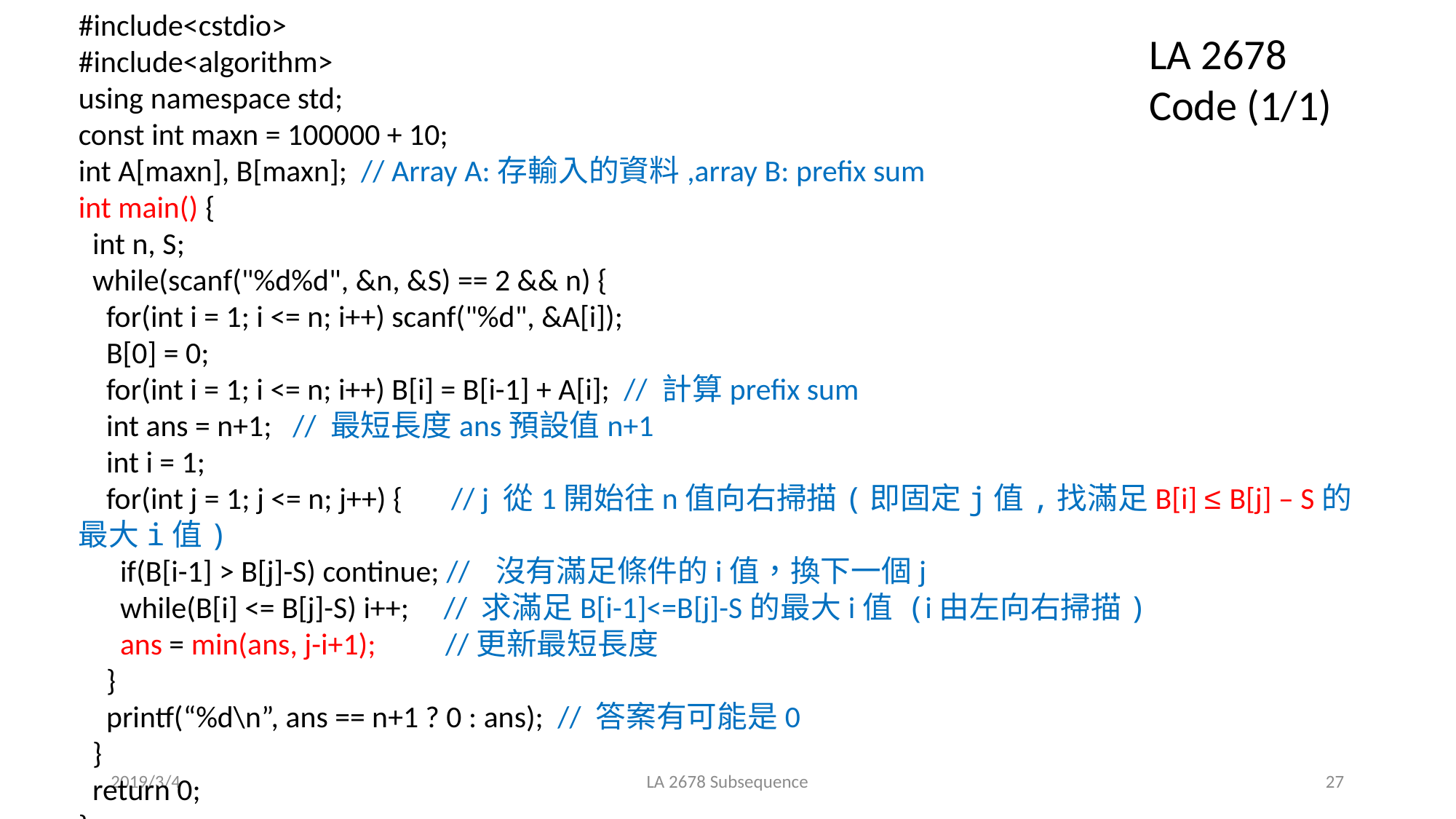

#include<cstdio>
#include<algorithm>
using namespace std;
const int maxn = 100000 + 10;
int A[maxn], B[maxn];  // Array A:存輸入的資料,array B: prefix sum
int main() {
  int n, S;
  while(scanf("%d%d", &n, &S) == 2 && n) {
    for(int i = 1; i <= n; i++) scanf("%d", &A[i]);
    B[0] = 0;
    for(int i = 1; i <= n; i++) B[i] = B[i-1] + A[i];  // 計算prefix sum
    int ans = n+1;   // 最短長度ans預設值n+1
    int i = 1;
    for(int j = 1; j <= n; j++) {       // j 從1開始往n值向右掃描(即固定j值,找滿足B[i] ≤ B[j] – S的最大i值)
      if(B[i-1] > B[j]-S) continue; // 沒有滿足條件的i值，換下一個j
      while(B[i] <= B[j]-S) i++;     // 求滿足B[i-1]<=B[j]-S的最大i值 (i由左向右掃描)
      ans = min(ans, j-i+1);          //更新最短長度
    }
    printf(“%d\n”, ans == n+1 ? 0 : ans);  // 答案有可能是0
  }
  return 0;
}
LA 2678 Code (1/1)
2019/3/4
LA 2678 Subsequence
27